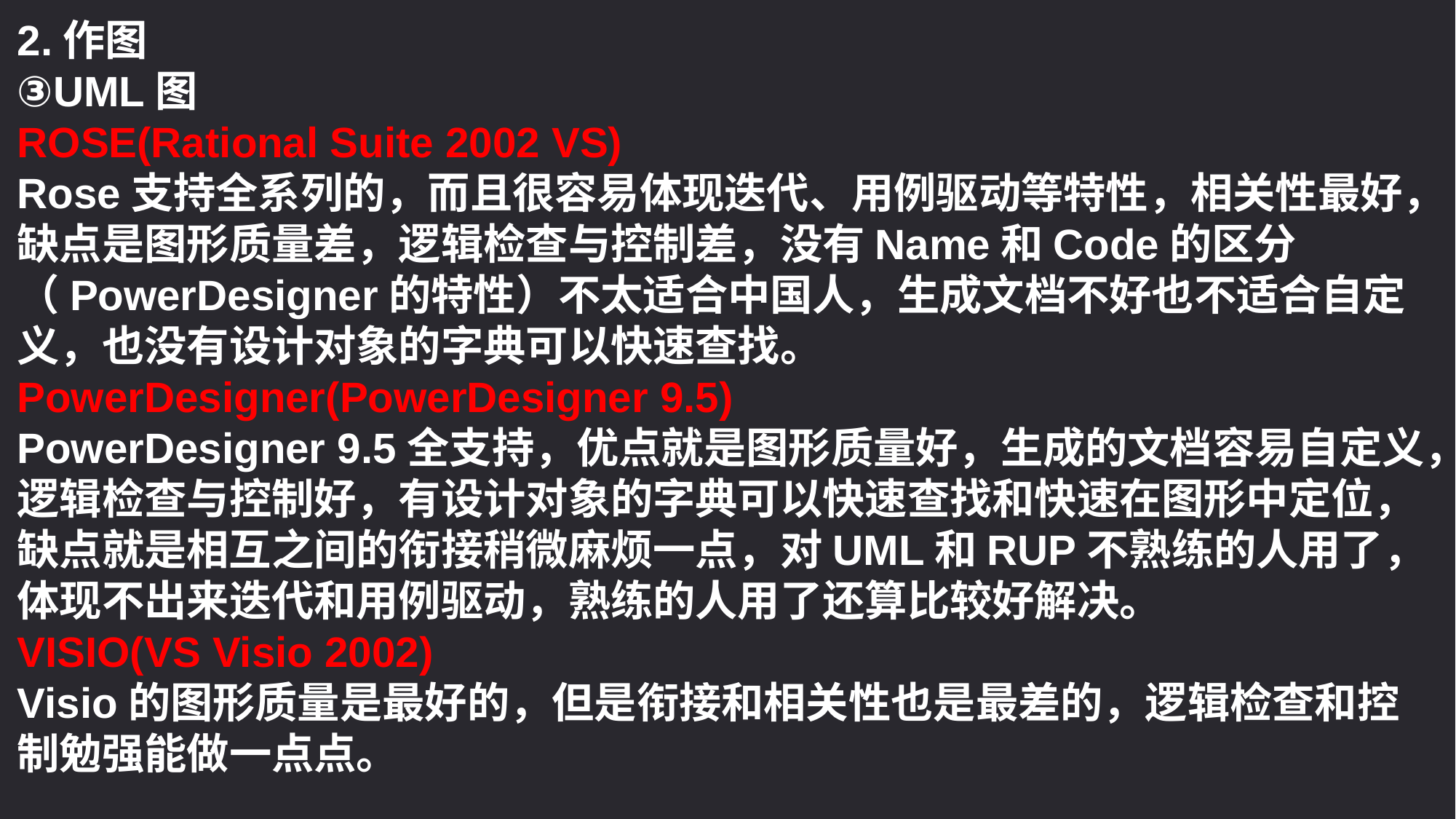

2.作图
③UML图
ROSE(Rational Suite 2002 VS)
Rose支持全系列的，而且很容易体现迭代、用例驱动等特性，相关性最好，缺点是图形质量差，逻辑检查与控制差，没有Name和Code的区分（PowerDesigner的特性）不太适合中国人，生成文档不好也不适合自定义，也没有设计对象的字典可以快速查找。
PowerDesigner(PowerDesigner 9.5)
PowerDesigner 9.5全支持，优点就是图形质量好，生成的文档容易自定义，逻辑检查与控制好，有设计对象的字典可以快速查找和快速在图形中定位，缺点就是相互之间的衔接稍微麻烦一点，对UML和RUP不熟练的人用了，体现不出来迭代和用例驱动，熟练的人用了还算比较好解决。
VISIO(VS Visio 2002)
Visio的图形质量是最好的，但是衔接和相关性也是最差的，逻辑检查和控制勉强能做一点点。